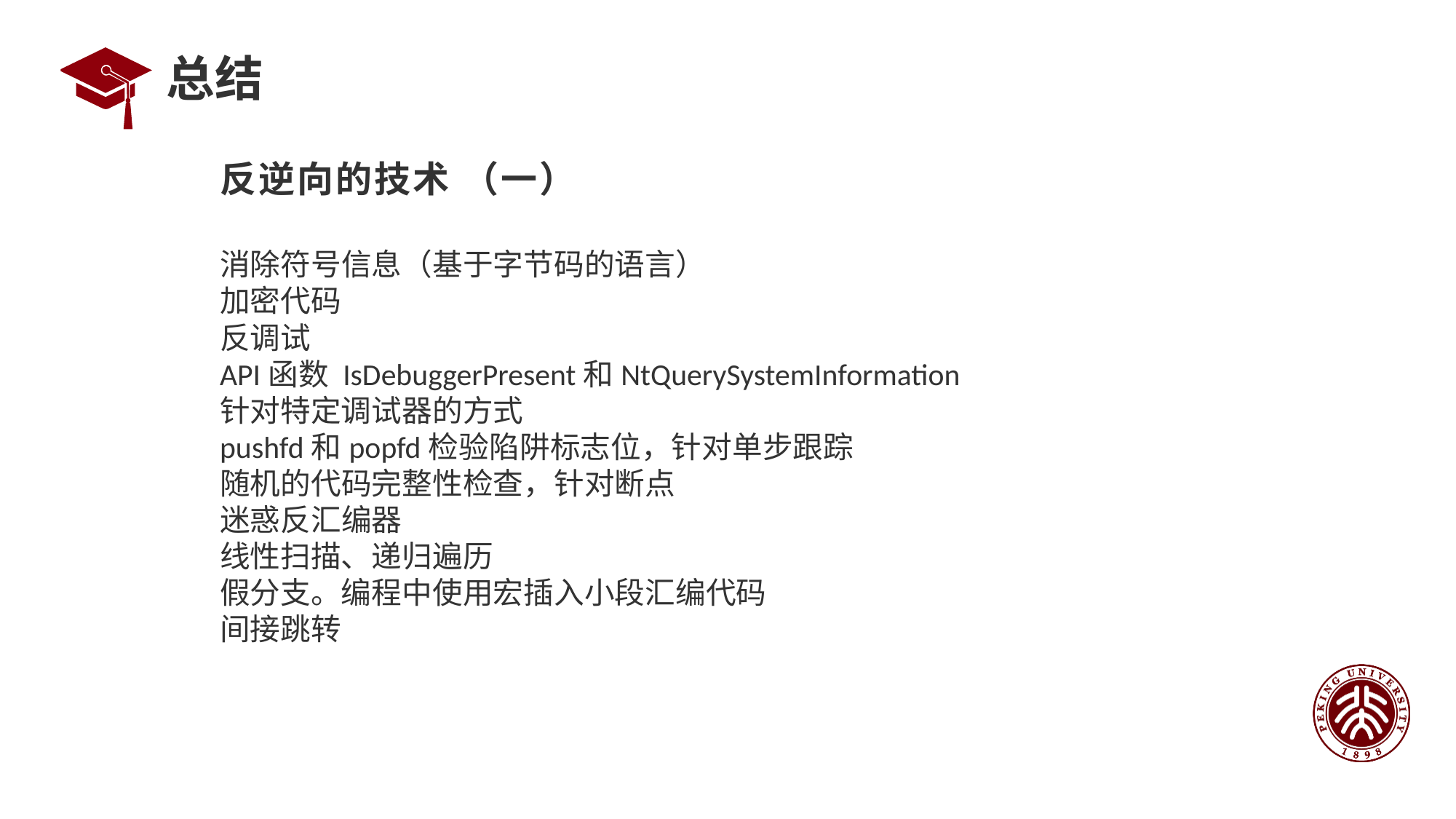

# 总结
反逆向的技术 （一）
消除符号信息（基于字节码的语言）
加密代码
反调试
API函数 IsDebuggerPresent和NtQuerySystemInformation
针对特定调试器的方式
pushfd和popfd检验陷阱标志位，针对单步跟踪
随机的代码完整性检查，针对断点
迷惑反汇编器
线性扫描、递归遍历
假分支。编程中使用宏插入小段汇编代码
间接跳转

32